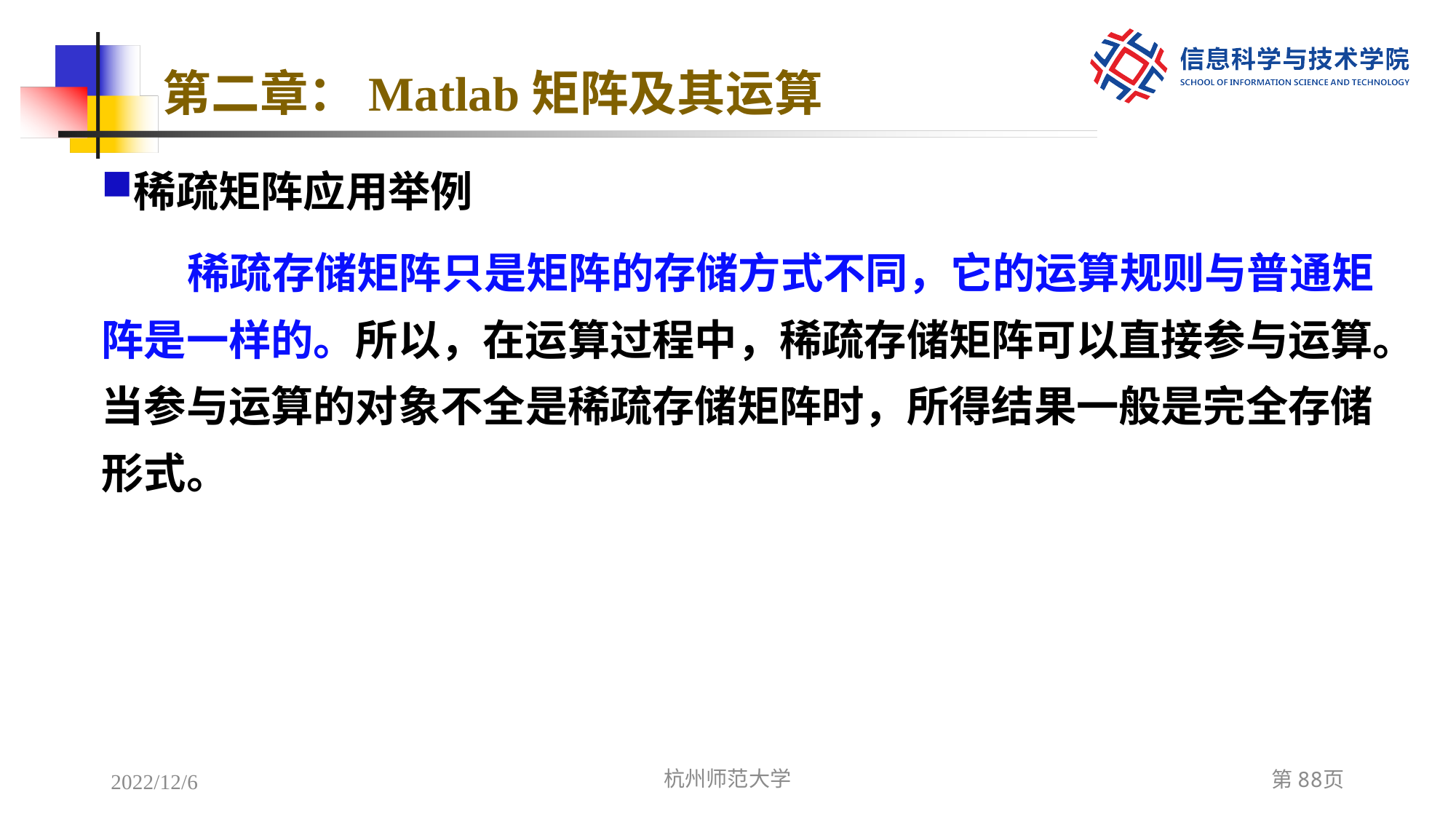

# 第二章：Matlab矩阵及其运算
稀疏矩阵应用举例
稀疏存储矩阵只是矩阵的存储方式不同，它的运算规则与普通矩阵是一样的。所以，在运算过程中，稀疏存储矩阵可以直接参与运算。当参与运算的对象不全是稀疏存储矩阵时，所得结果一般是完全存储形式。
2022/12/6
杭州师范大学
第88页